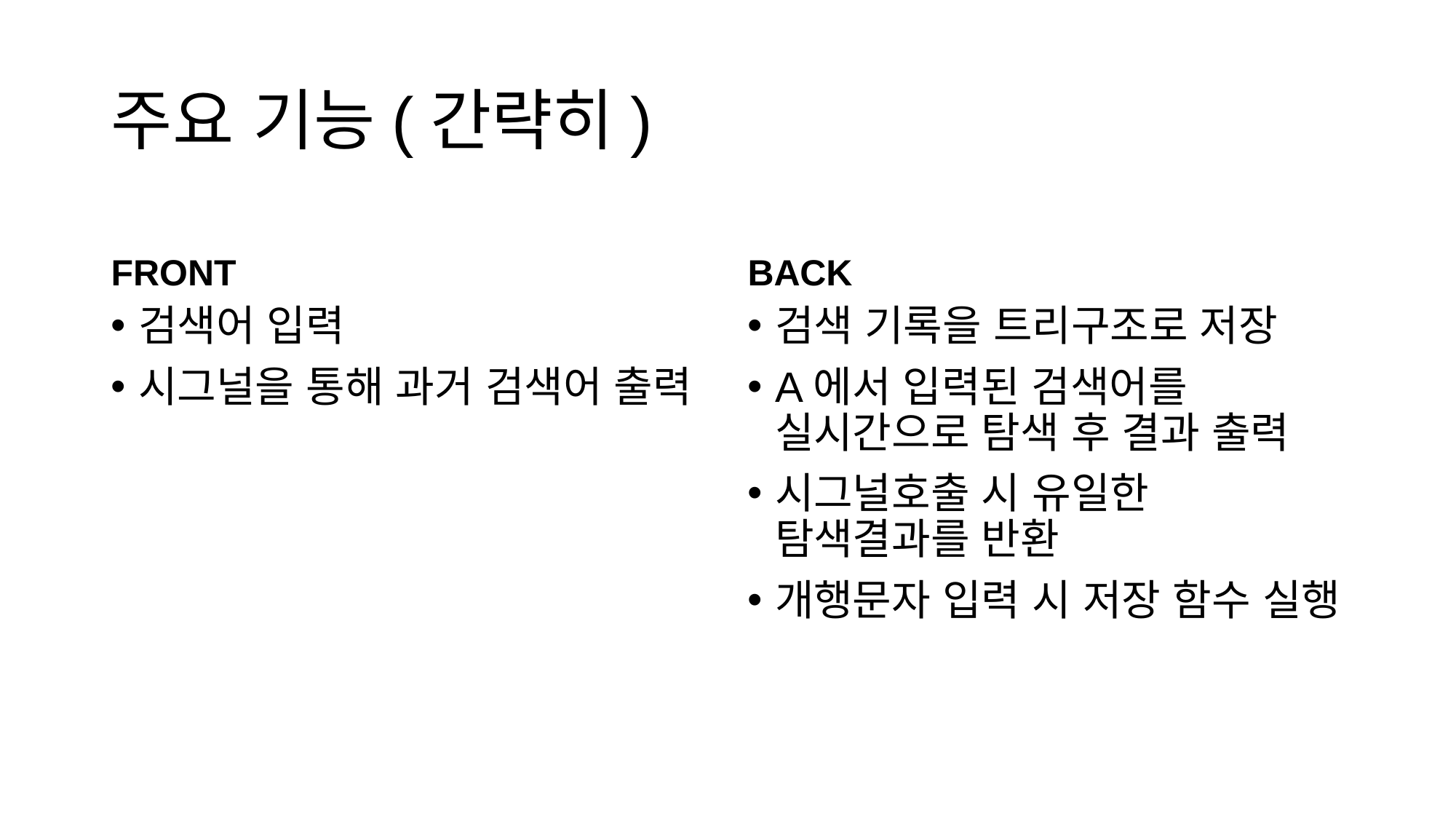

# 주요 기능(간략히)
FRONT
BACK
검색어 입력
시그널을 통해 과거 검색어 출력
검색 기록을 트리구조로 저장
A에서 입력된 검색어를 실시간으로 탐색 후 결과 출력
시그널호출 시 유일한 탐색결과를 반환
개행문자 입력 시 저장 함수 실행